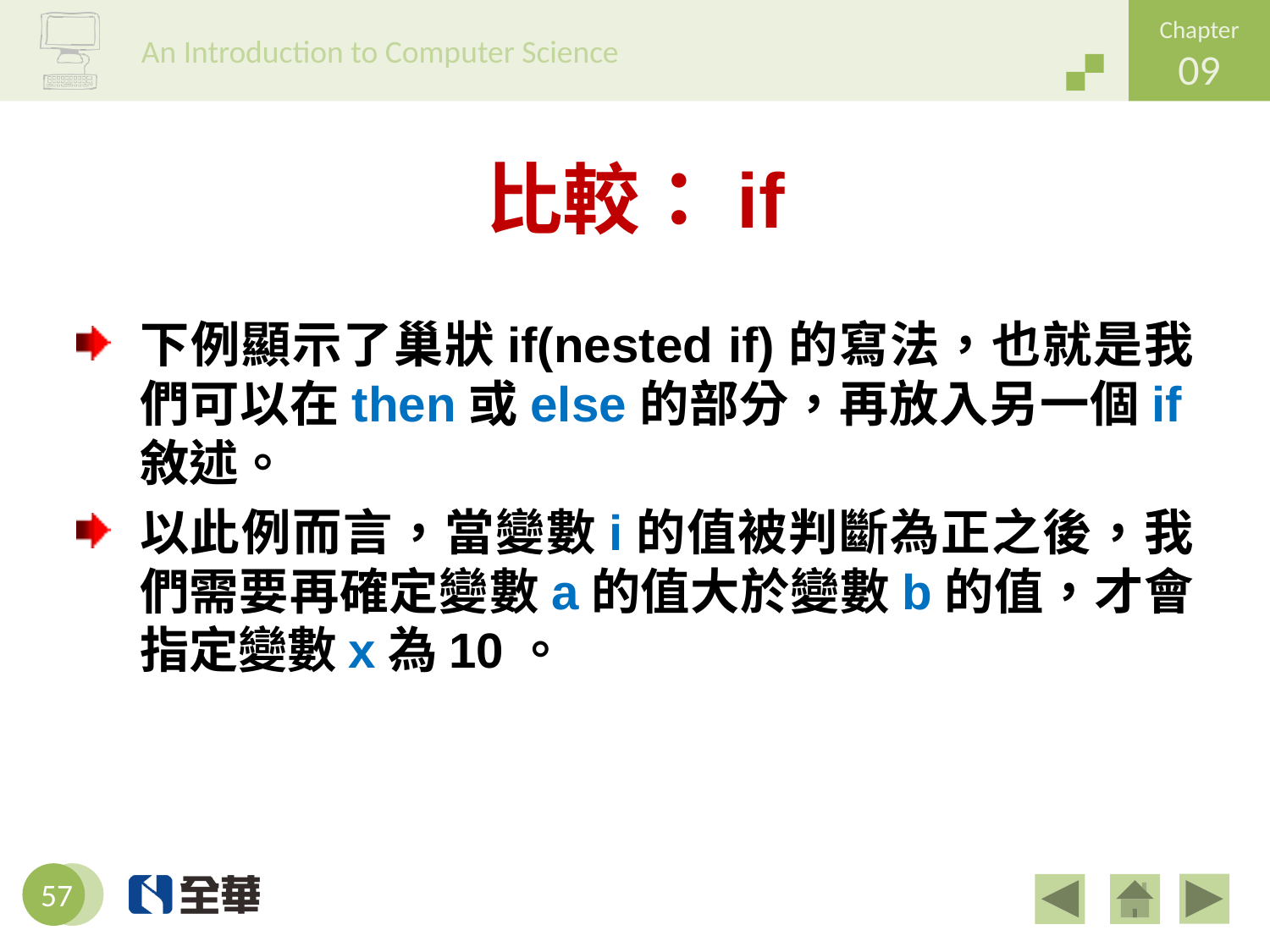

# 比較：if
下例顯示了巢狀if(nested if)的寫法，也就是我們可以在then或else的部分，再放入另一個if敘述。
以此例而言，當變數i的值被判斷為正之後，我們需要再確定變數a的值大於變數b的值，才會指定變數x為10。